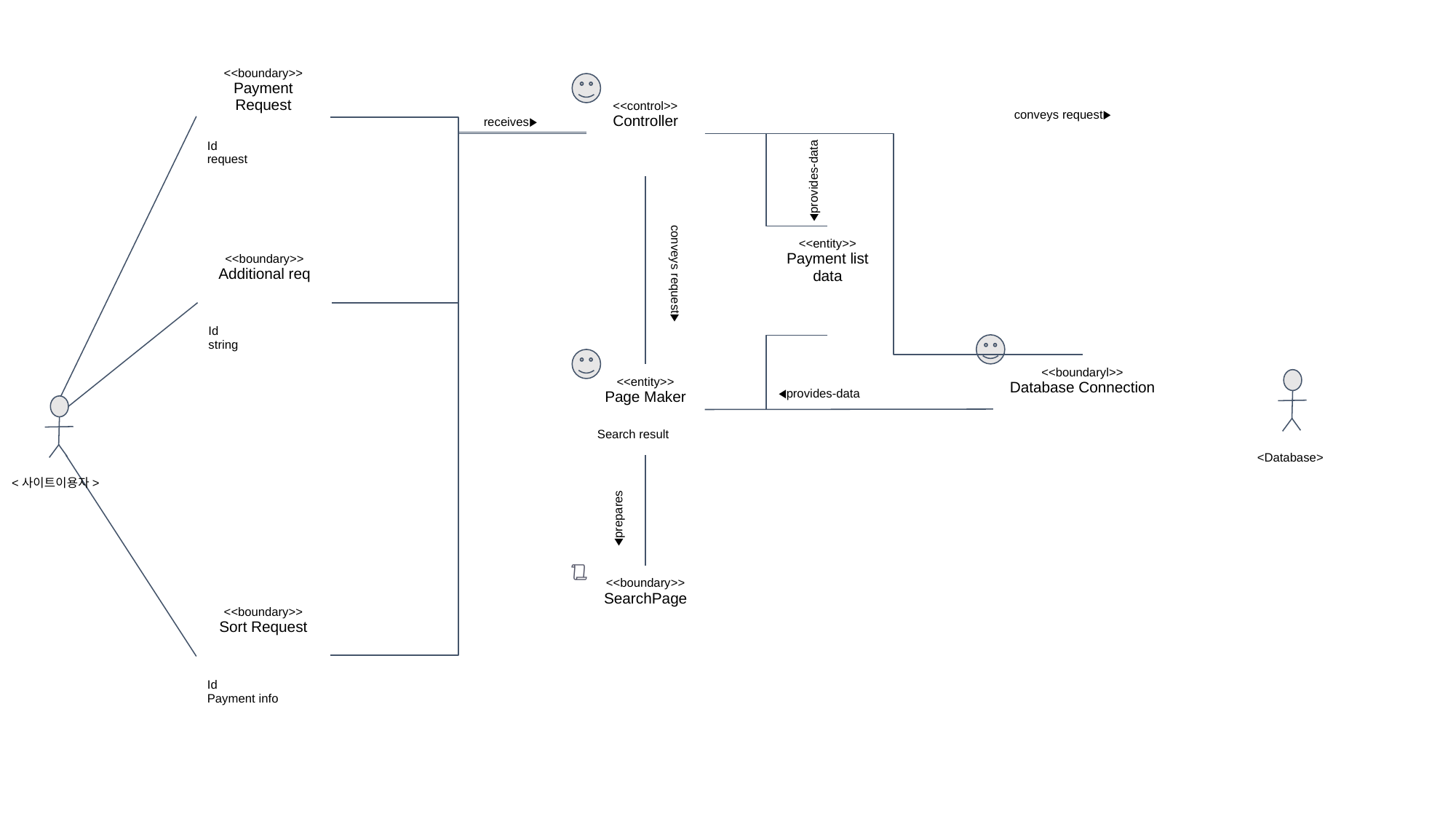

| <<boundary>> Payment Request |
| --- |
| Id request |

| <<control>> Controller |
| --- |
|  |
conveys request▶
receives▶
◀provides-data
| <<entity>> Payment list data |
| --- |
|  |
| <<boundary>> Additional req |
| --- |
| Id string |
conveys request▶

| <<boundaryl>> Database Connection |
| --- |
|  |
| <<entity>> Page Maker |
| --- |
| Search result |

◀provides-data

<Database>
<사이트이용자>
◀prepares
📜
| <<boundary>> SearchPage |
| --- |
|  |
| <<boundary>> Sort Request |
| --- |
| Id Payment info |